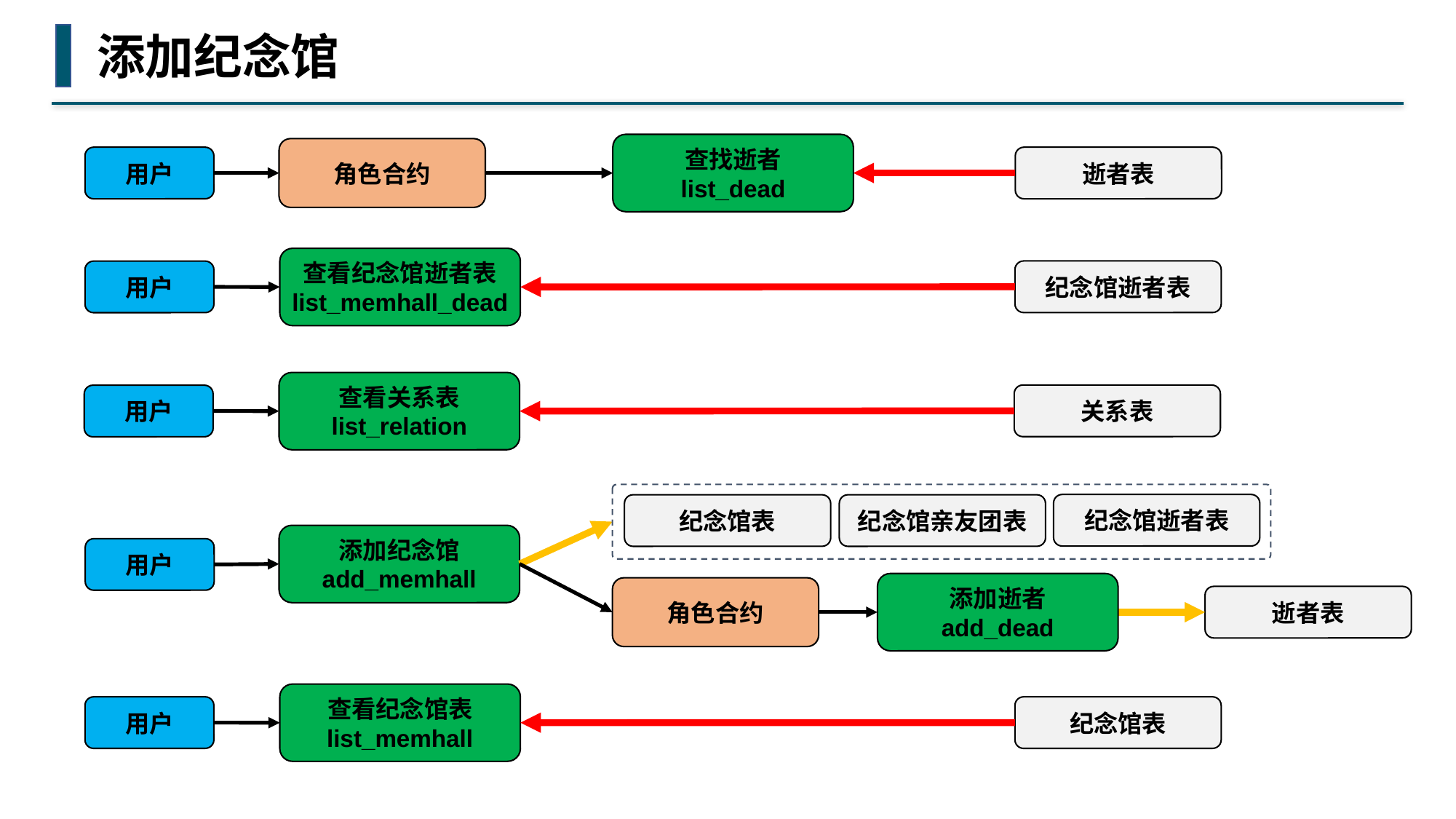

添加纪念馆

查找逝者
list_dead
角色合约
用户
逝者表
查看纪念馆逝者表
list_memhall_dead
纪念馆逝者表
用户
查看关系表
list_relation
关系表
用户

纪念馆逝者表
纪念馆表
纪念馆亲友团表
添加纪念馆
add_memhall
用户
添加逝者
add_dead
角色合约
逝者表
查看纪念馆表
list_memhall
用户
纪念馆表